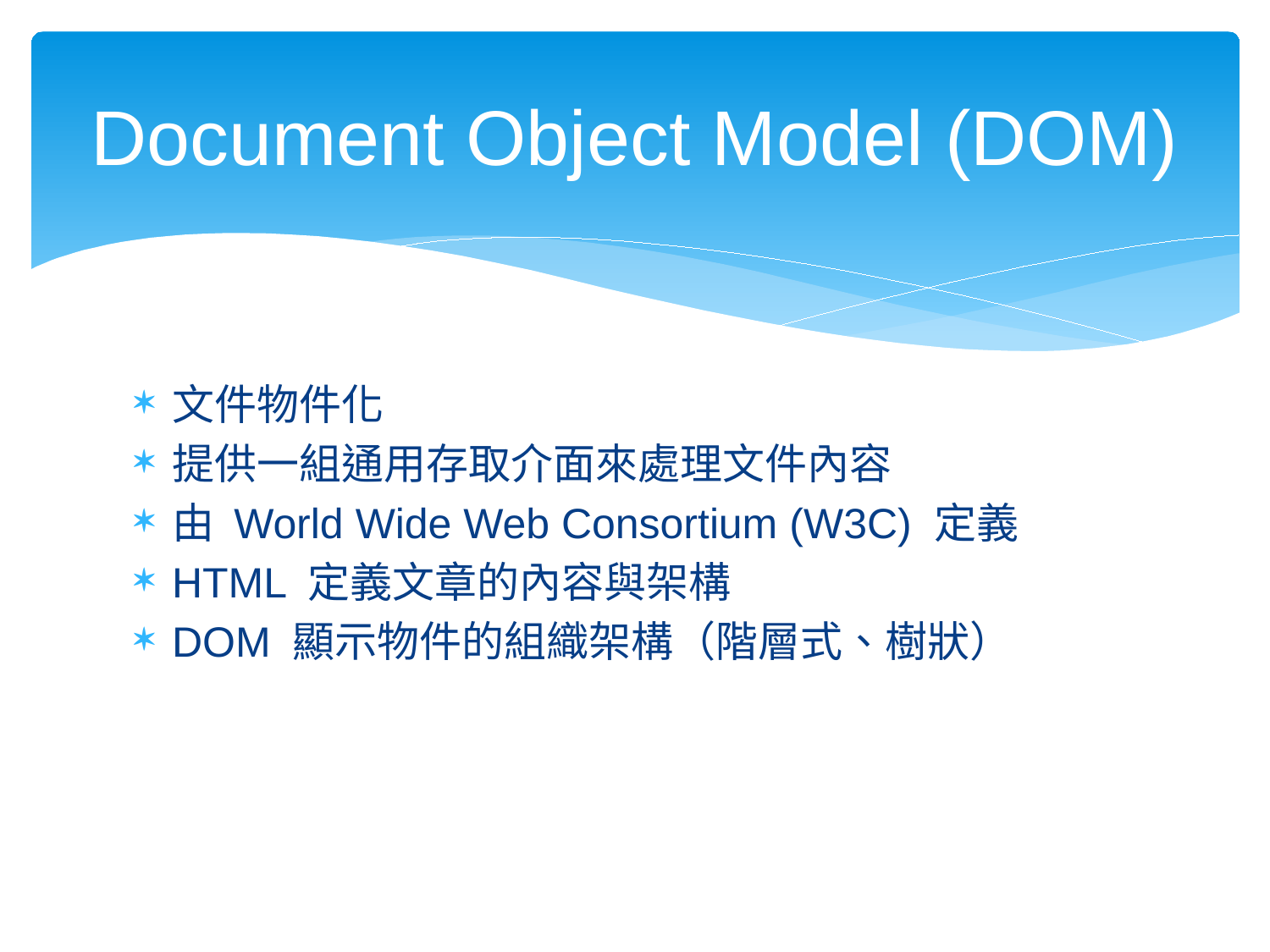

# Document Object Model (DOM)
文件物件化
提供一組通用存取介面來處理文件內容
由 World Wide Web Consortium (W3C) 定義
HTML 定義文章的內容與架構
DOM 顯示物件的組織架構（階層式、樹狀）

13